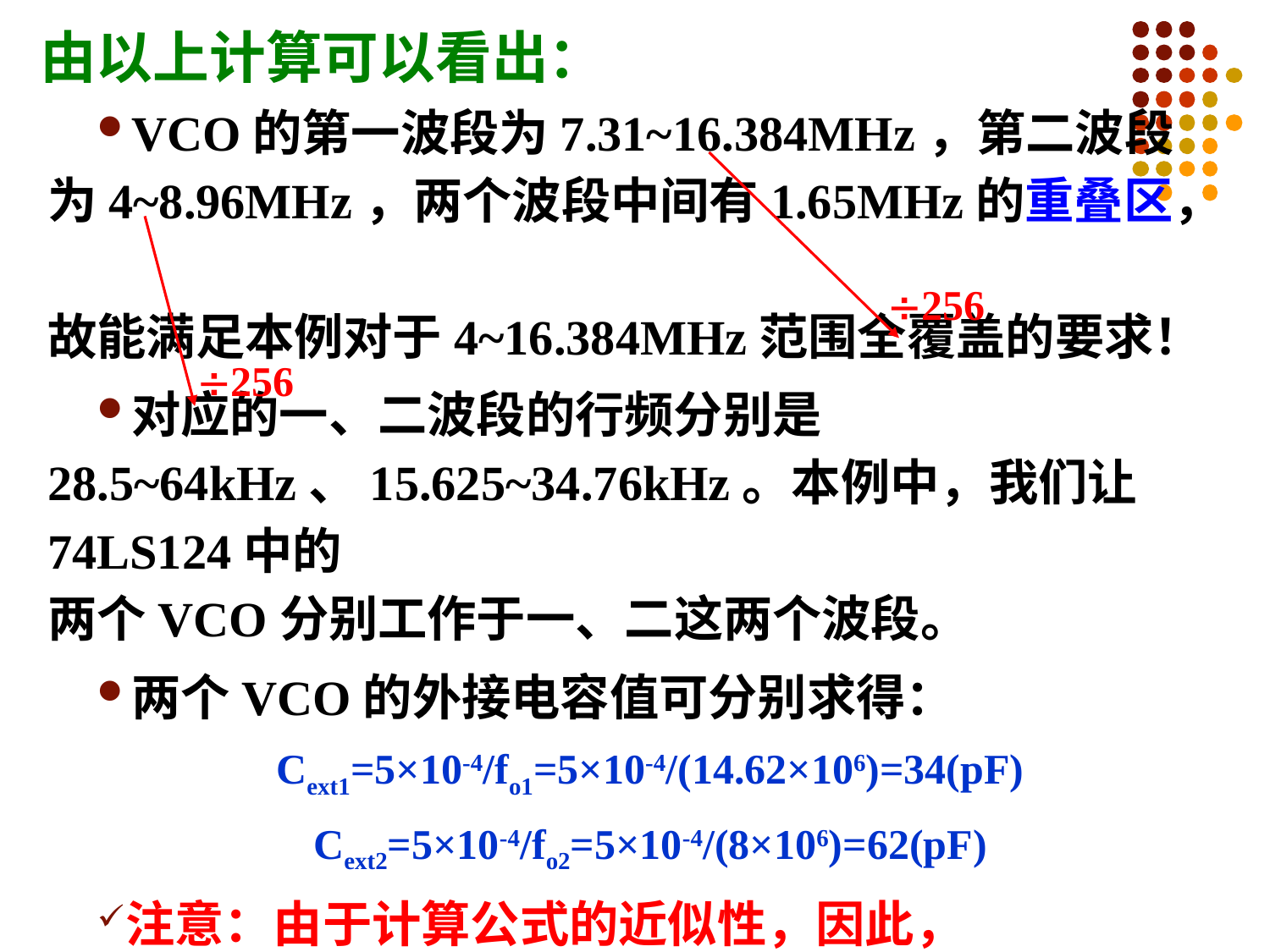

# 由以上计算可以看出：
VCO的第一波段为7.31~16.384MHz，第二波段为4~8.96MHz，两个波段中间有1.65MHz的重叠区，
故能满足本例对于4~16.384MHz范围全覆盖的要求！
对应的一、二波段的行频分别是28.5~64kHz、15.625~34.76kHz。本例中，我们让74LS124中的
两个VCO分别工作于一、二这两个波段。
两个VCO的外接电容值可分别求得：
Cext1=5×10-4/fo1=5×10-4/(14.62×106)=34(pF)
Cext2=5×10-4/fo2=5×10-4/(8×106)=62(pF)
注意：由于计算公式的近似性，因此，
Cext1、Cext2的值还应通过实际电路调试实验进行调整。

÷256
÷256